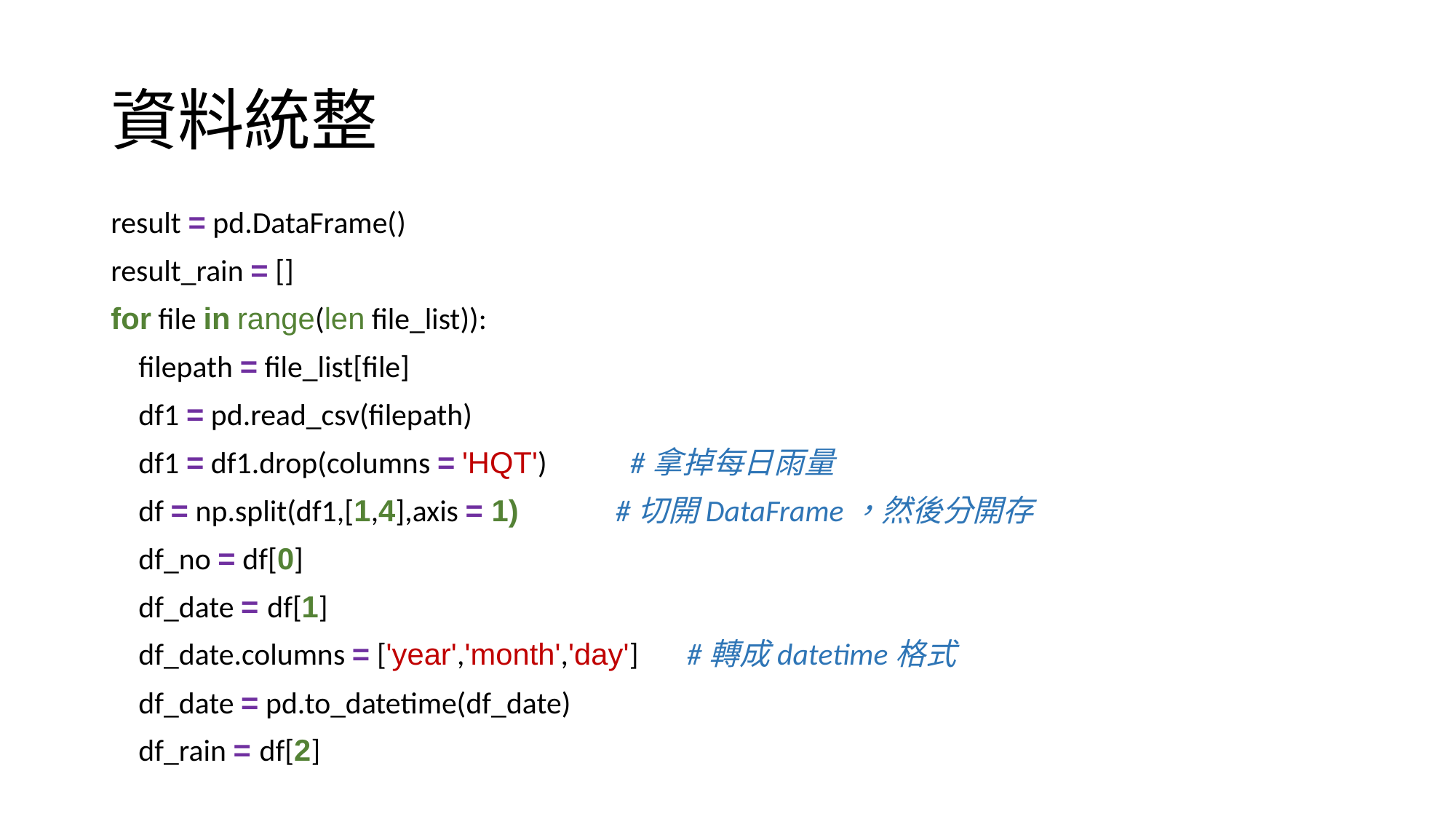

# 資料統整
result = pd.DataFrame()
result_rain = []
for file in range(len file_list)):
    filepath = file_list[file]
    df1 = pd.read_csv(filepath)
    df1 = df1.drop(columns = 'HQT')            #拿掉每日雨量
    df = np.split(df1,[1,4],axis = 1)              #切開DataFrame，然後分開存
    df_no = df[0]
    df_date = df[1]
    df_date.columns = ['year','month','day']       #轉成datetime格式
    df_date = pd.to_datetime(df_date)
    df_rain = df[2]